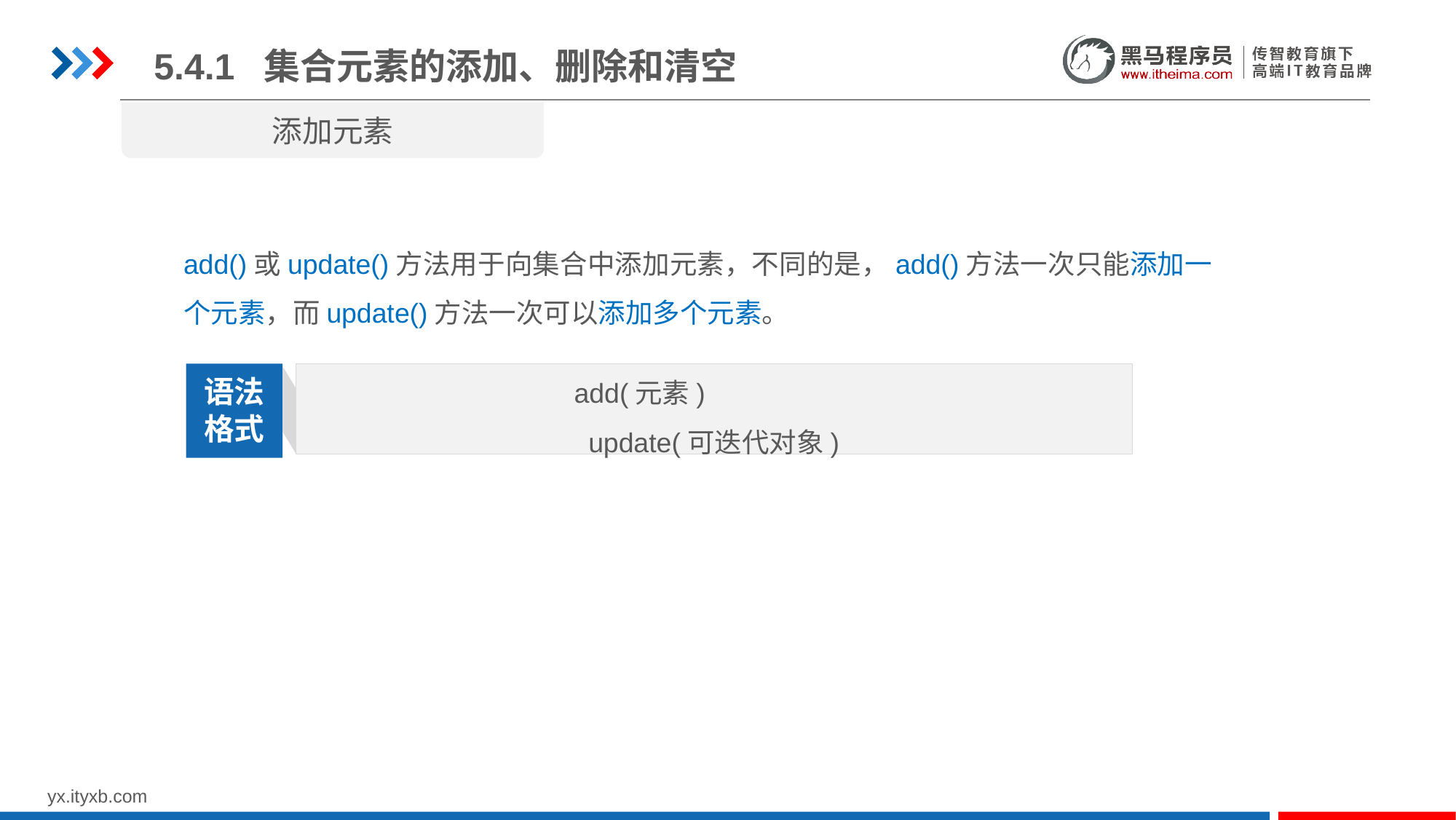

5.4.1  集合元素的添加、删除和清空

添加元素
add()或update()方法用于向集合中添加元素，不同的是，add()方法一次只能添加一个元素，而update()方法一次可以添加多个元素。

                                   add(元素)
update(可迭代对象)

语法
格式